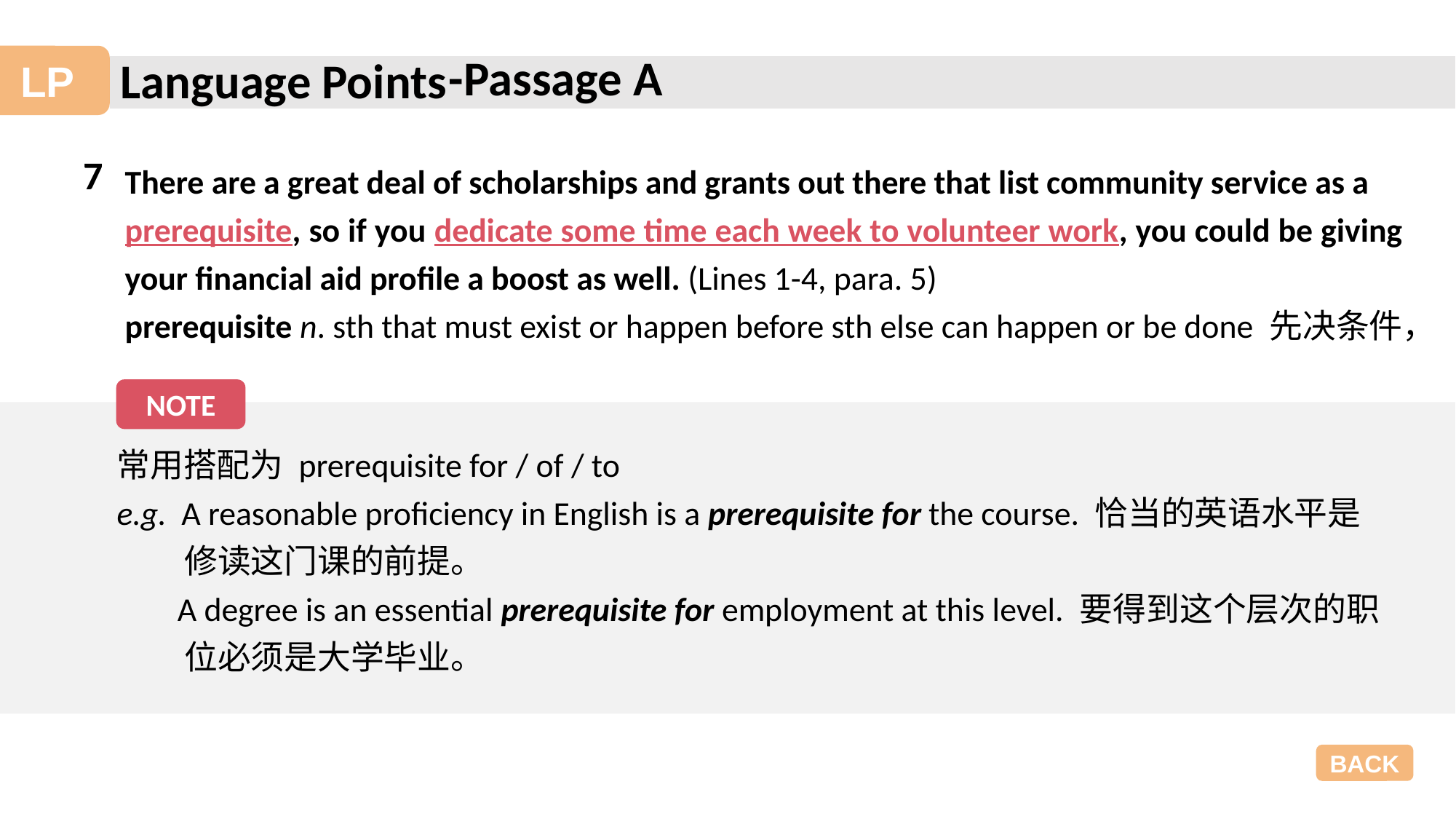

-Passage A
7
There are a great deal of scholarships and grants out there that list community service as a
prerequisite, so if you dedicate some time each week to volunteer work, you could be giving your financial aid profile a boost as well. (Lines 1-4, para. 5)
prerequisite n. sth that must exist or happen before sth else can happen or be done 先决条件，
            前提

NOTE

常用搭配为 prerequisite for / of / to
e.g.  A reasonable proficiency in English is a prerequisite for the course. 恰当的英语水平是
        修读这门课的前提。
        A degree is an essential prerequisite for employment at this level. 要得到这个层次的职
        位必须是大学毕业。
7
BACK